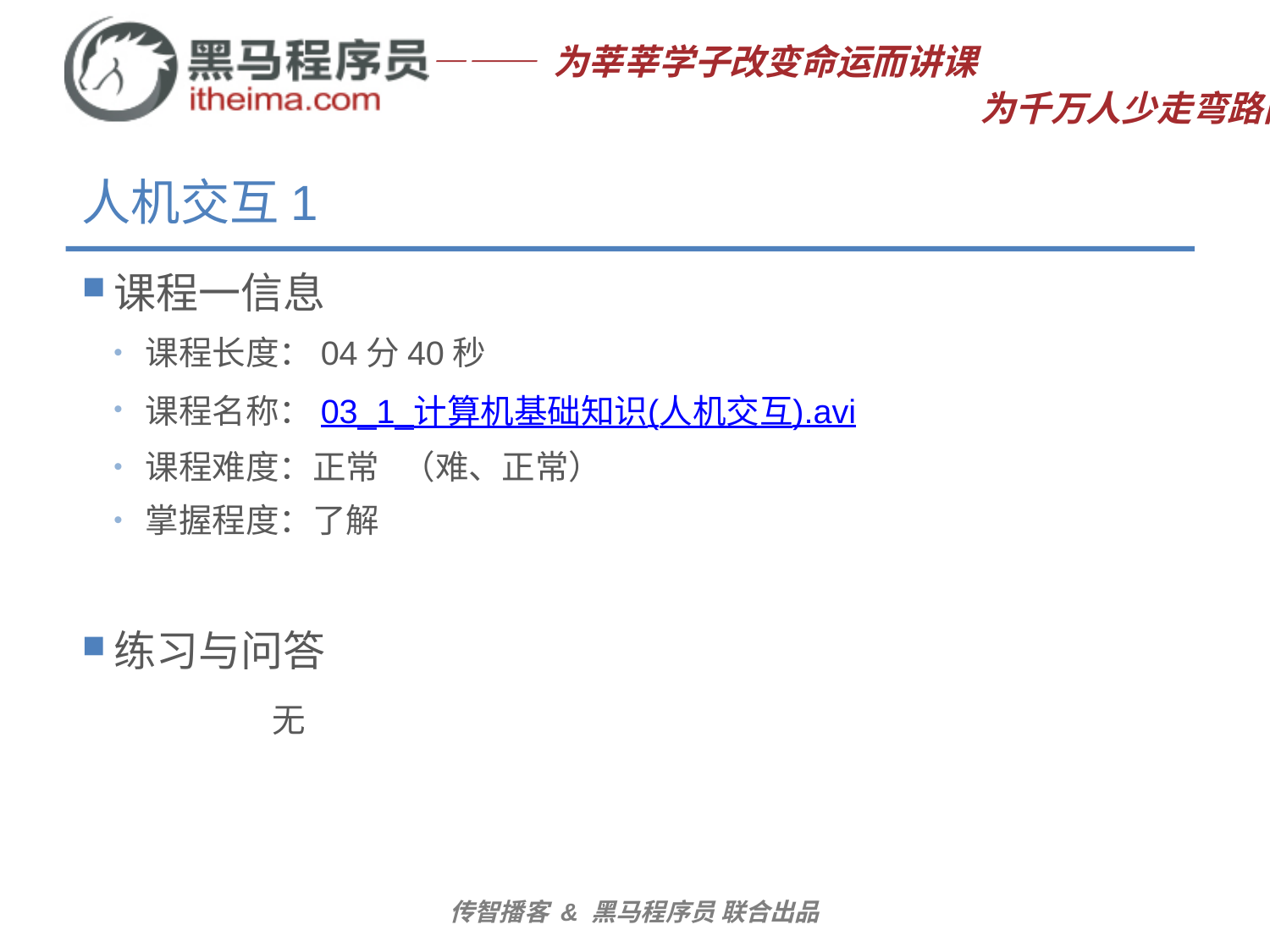

# 人机交互1
课程一信息
课程长度：04分40秒
课程名称：03_1_计算机基础知识(人机交互).avi
课程难度：正常   （难、正常）
掌握程度：了解

练习与问答
	无